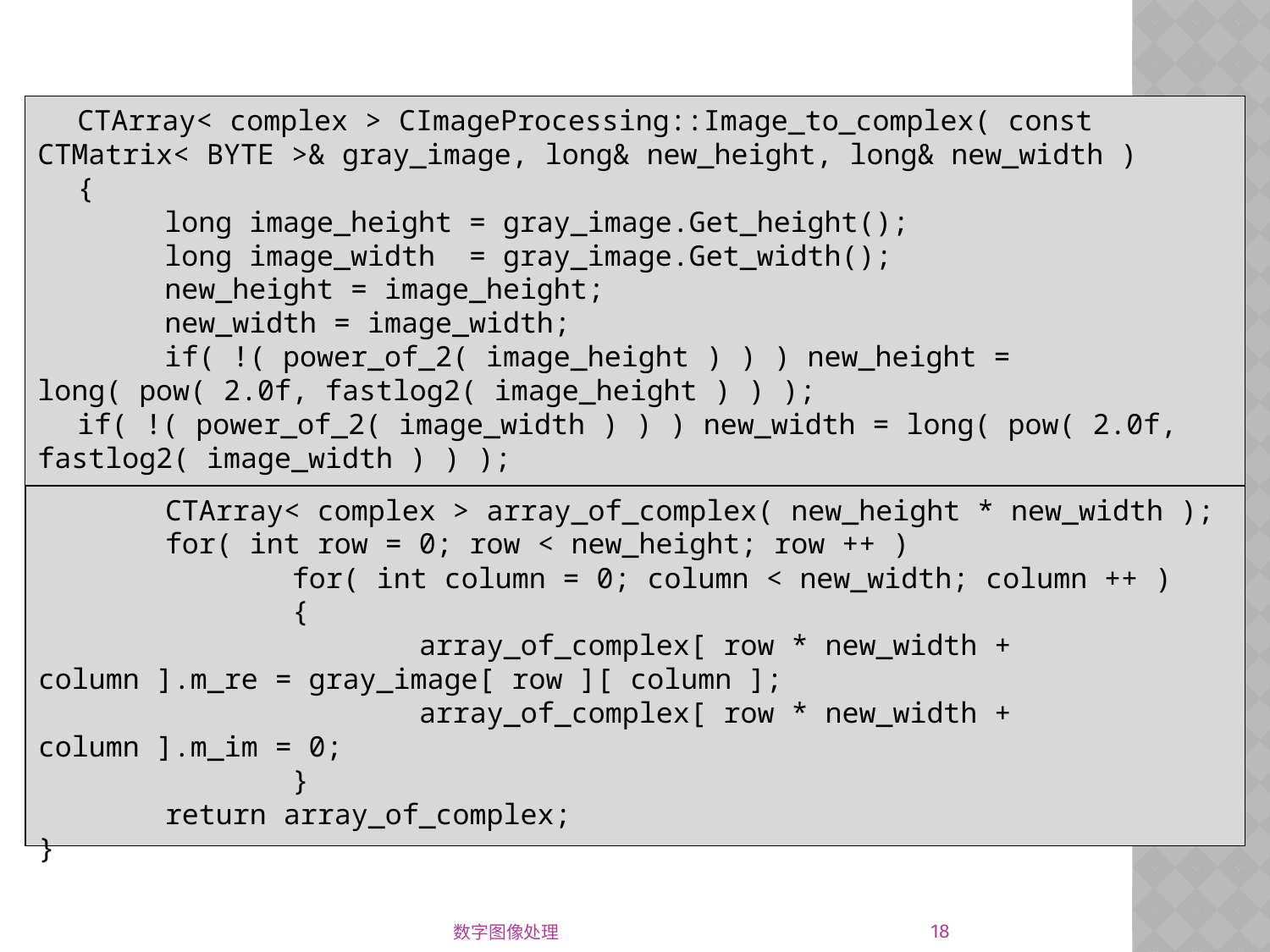

#
CTArray< complex > CImageProcessing::Image_to_complex( const CTMatrix< BYTE >& gray_image, long& new_height, long& new_width )
{
	long image_height = gray_image.Get_height();
	long image_width  = gray_image.Get_width();
	new_height = image_height;
	new_width = image_width;
	if( !( power_of_2( image_height ) ) ) new_height = long( pow( 2.0f, fastlog2( image_height ) ) );
if( !( power_of_2( image_width ) ) ) new_width = long( pow( 2.0f, fastlog2( image_width ) ) );
	CTArray< complex > array_of_complex( new_height * new_width );
	for( int row = 0; row < new_height; row ++ )
		for( int column = 0; column < new_width; column ++ )
		{
			array_of_complex[ row * new_width + column ].m_re = gray_image[ row ][ column ];
			array_of_complex[ row * new_width + column ].m_im = 0;
		}
	return array_of_complex;
}
18
数字图像处理